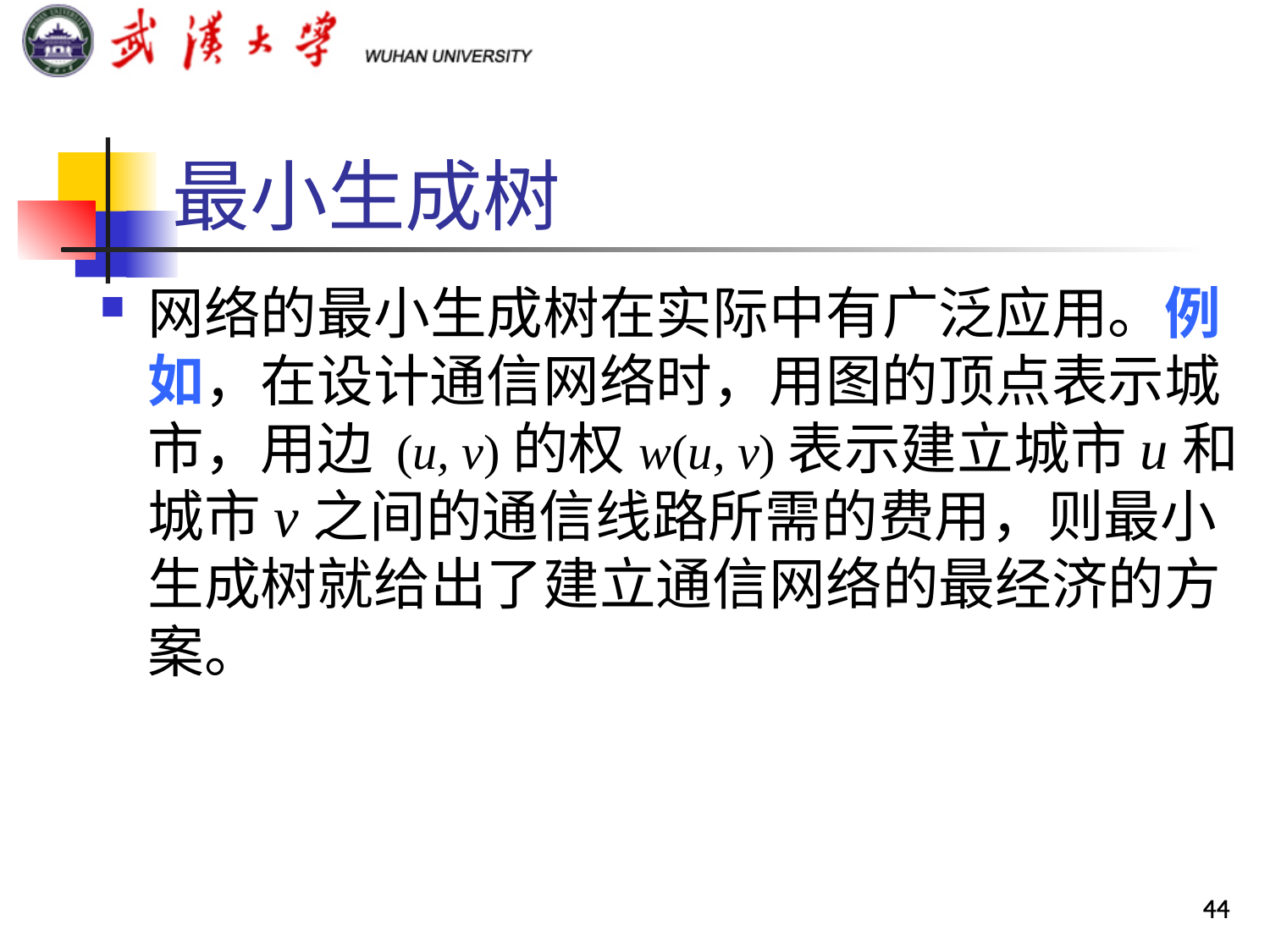

最小生成树
网络的最小生成树在实际中有广泛应用。例如，在设计通信网络时，用图的顶点表示城市，用边 (u, v)的权w(u, v)表示建立城市u和城市v之间的通信线路所需的费用，则最小生成树就给出了建立通信网络的最经济的方案。
44